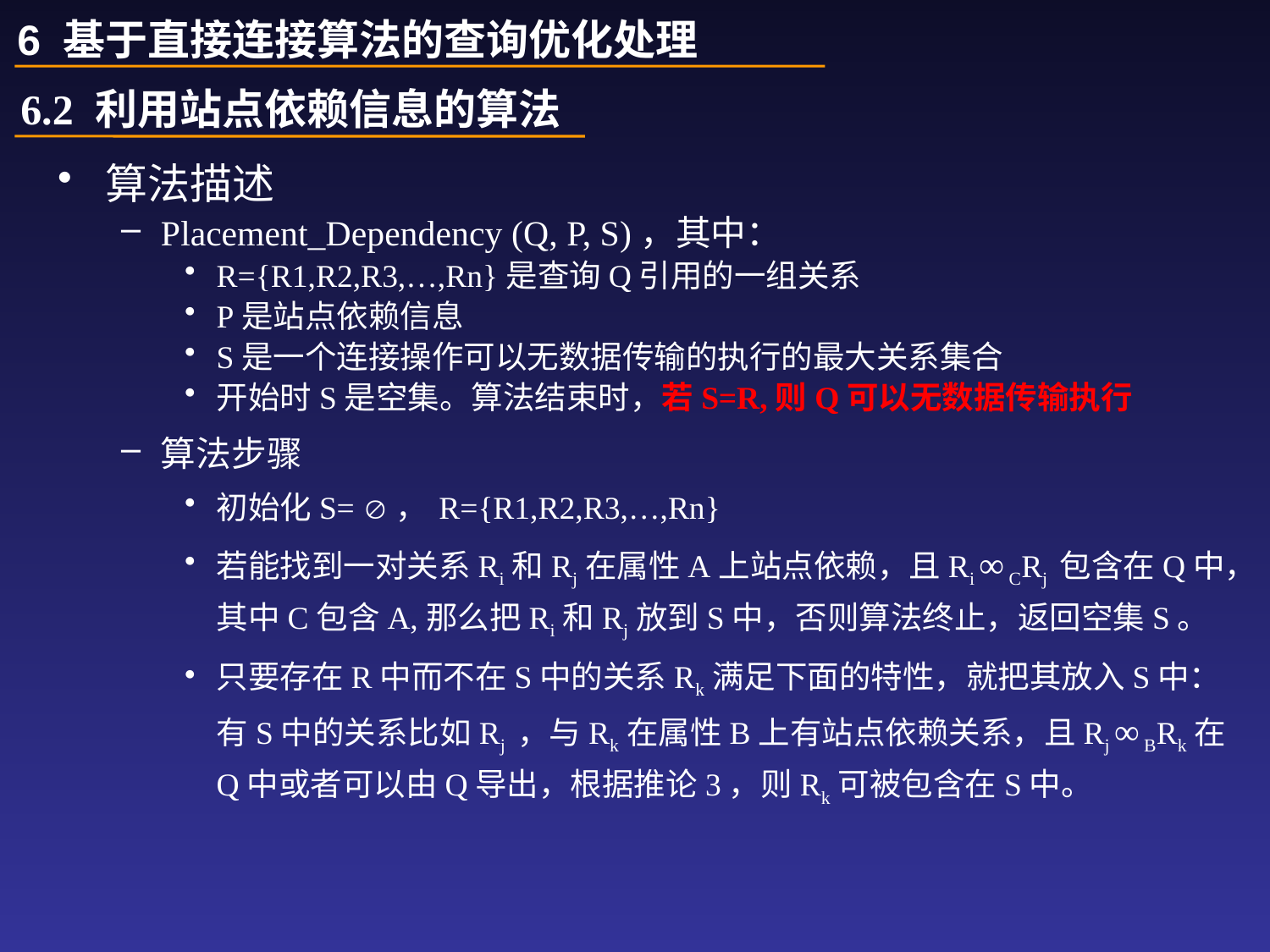

6 基于直接连接算法的查询优化处理

6.2 利用站点依赖信息的算法

算法描述
Placement_Dependency (Q, P, S)，其中：
R={R1,R2,R3,…,Rn}是查询Q引用的一组关系
P是站点依赖信息
S是一个连接操作可以无数据传输的执行的最大关系集合
开始时S是空集。算法结束时，若S=R,则Q可以无数据传输执行
算法步骤
初始化S= ∅， R={R1,R2,R3,…,Rn}
若能找到一对关系Ri和Rj在属性A上站点依赖，且Ri ∞ CRj 包含在Q中，其中C包含A,那么把Ri和Rj放到S中，否则算法终止，返回空集S。
只要存在R中而不在S中的关系Rk满足下面的特性，就把其放入S中：有S中的关系比如Rj ，与Rk在属性B上有站点依赖关系，且Rj ∞ BRk在Q中或者可以由Q导出，根据推论3，则Rk可被包含在S中。